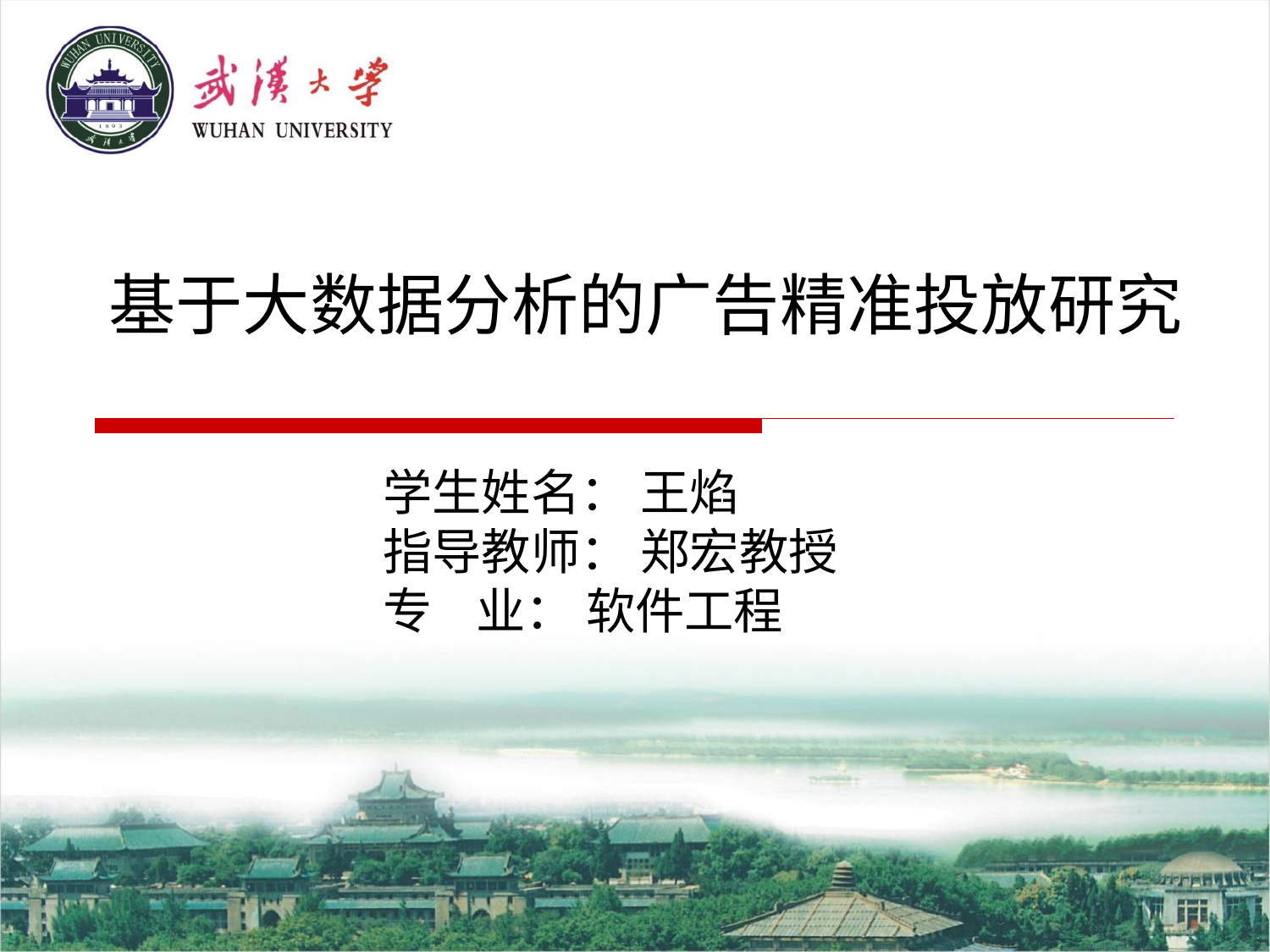

# 基于大数据分析的广告精准投放研究
学生姓名： 王焰
指导教师： 郑宏教授
专    业： 软件工程